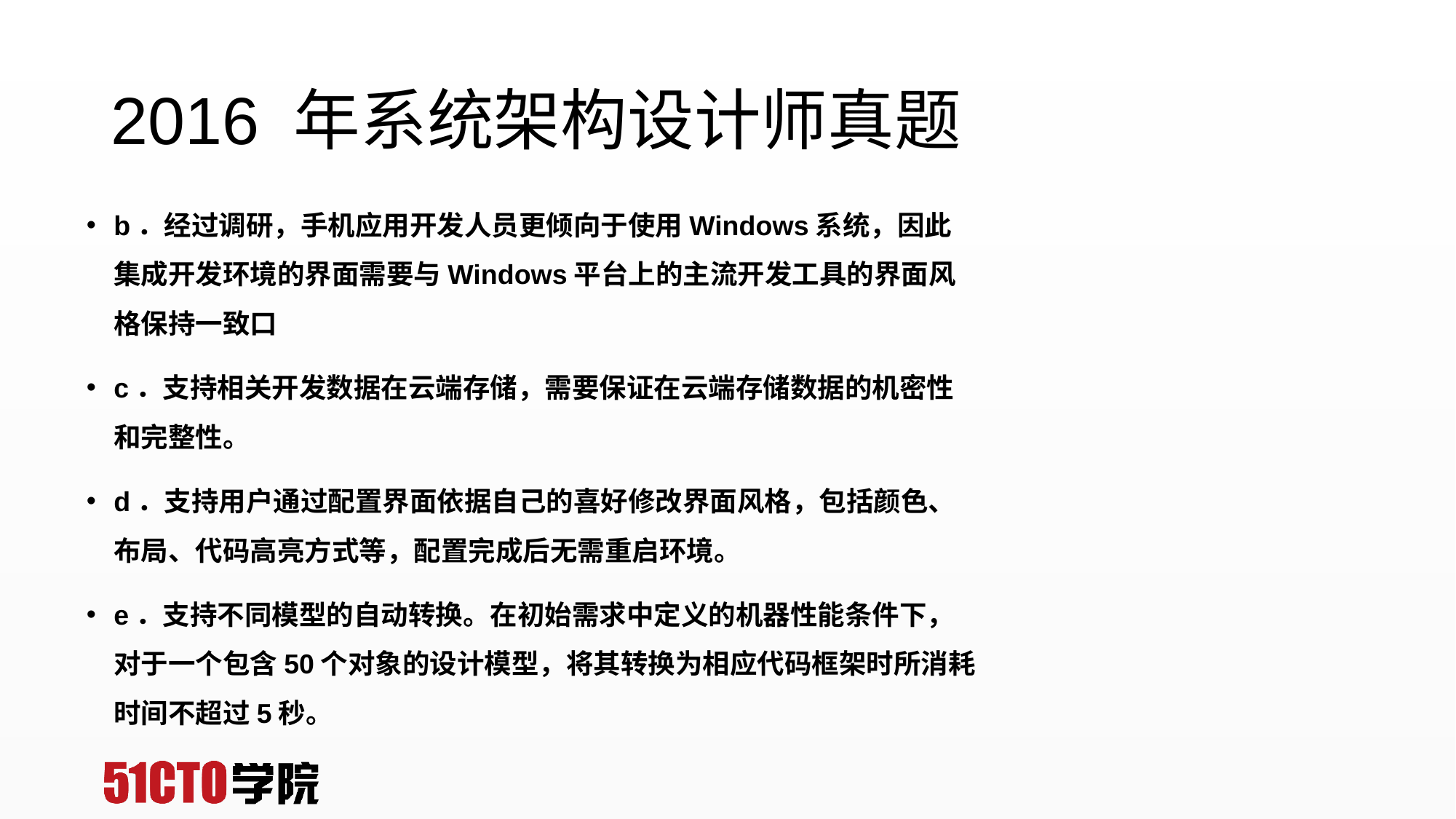

# 2016 年系统架构设计师真题
b．经过调研，手机应用开发人员更倾向于使用Windows系统，因此集成开发环境的界面需要与Windows平台上的主流开发工具的界面风格保持一致口
c．支持相关开发数据在云端存储，需要保证在云端存储数据的机密性和完整性。
d．支持用户通过配置界面依据自己的喜好修改界面风格，包括颜色、布局、代码高亮方式等，配置完成后无需重启环境。
e．支持不同模型的自动转换。在初始需求中定义的机器性能条件下，对于一个包含50个对象的设计模型，将其转换为相应代码框架时所消耗时间不超过5秒。